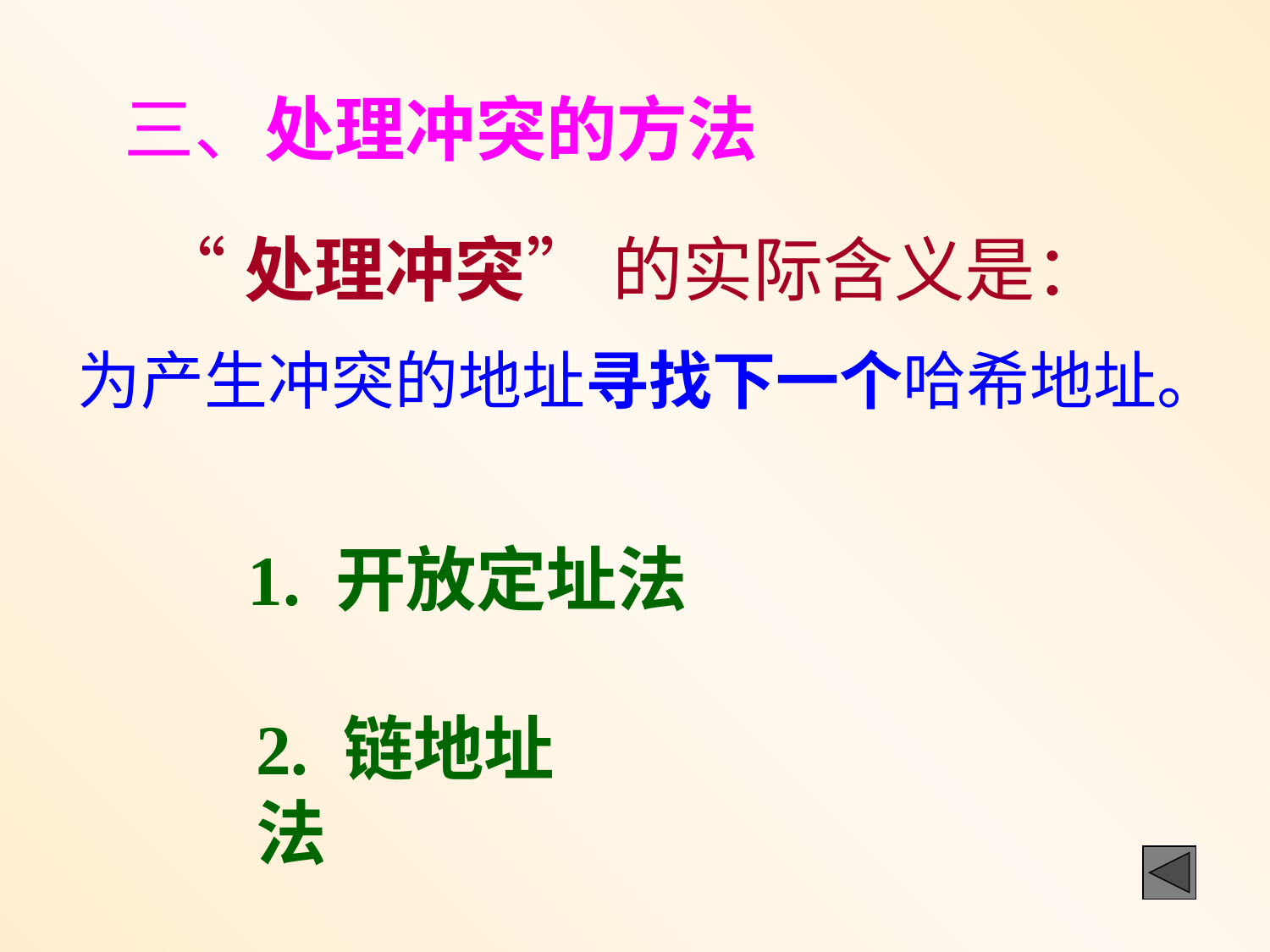

三、处理冲突的方法
     “处理冲突” 的实际含义是：
为产生冲突的地址寻找下一个哈希地址。
1. 开放定址法
2. 链地址法